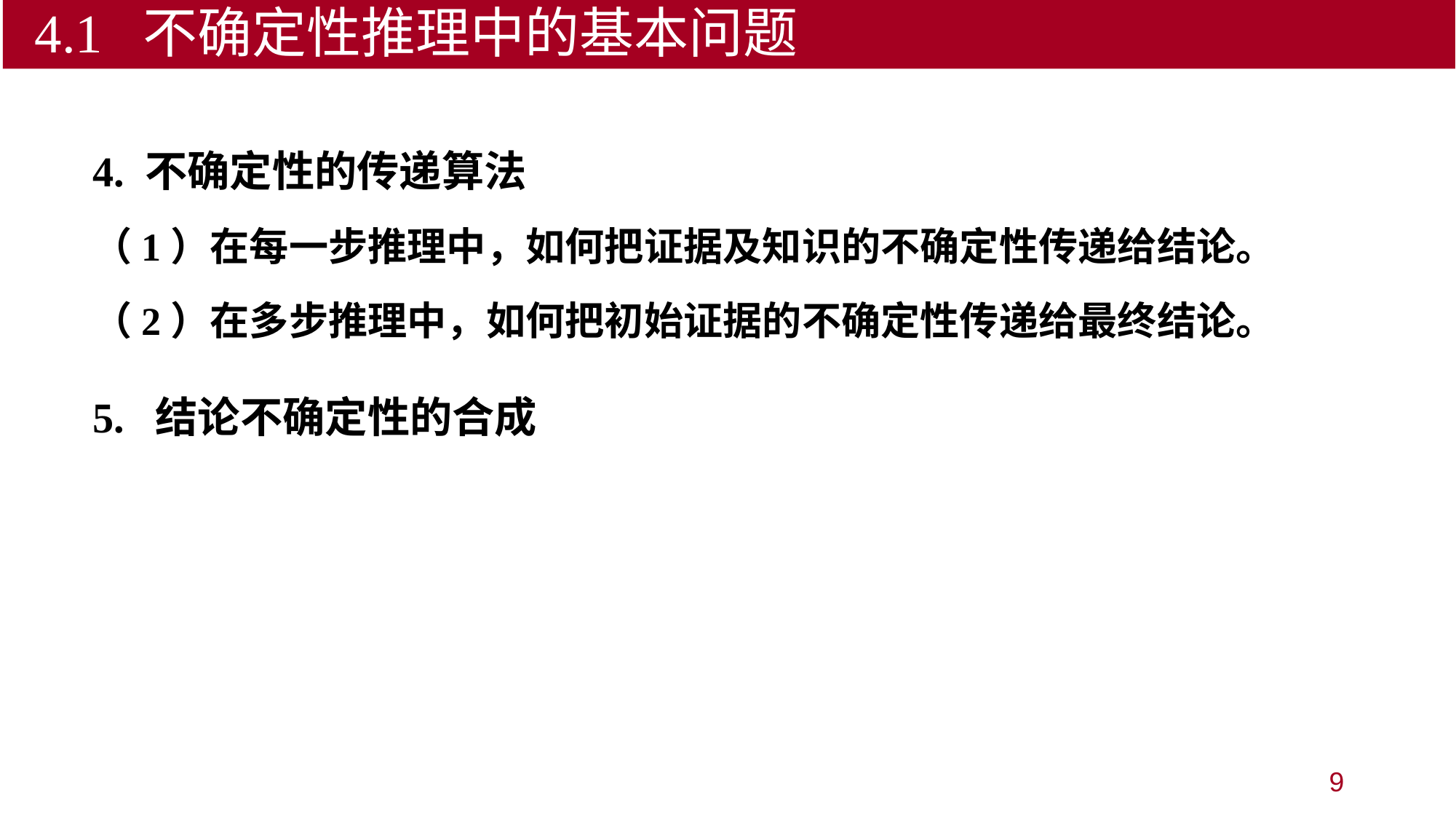

4.1  不确定性推理中的基本问题
4. 不确定性的传递算法
（1）在每一步推理中，如何把证据及知识的不确定性传递给结论。
（2）在多步推理中，如何把初始证据的不确定性传递给最终结论。
5.  结论不确定性的合成

9